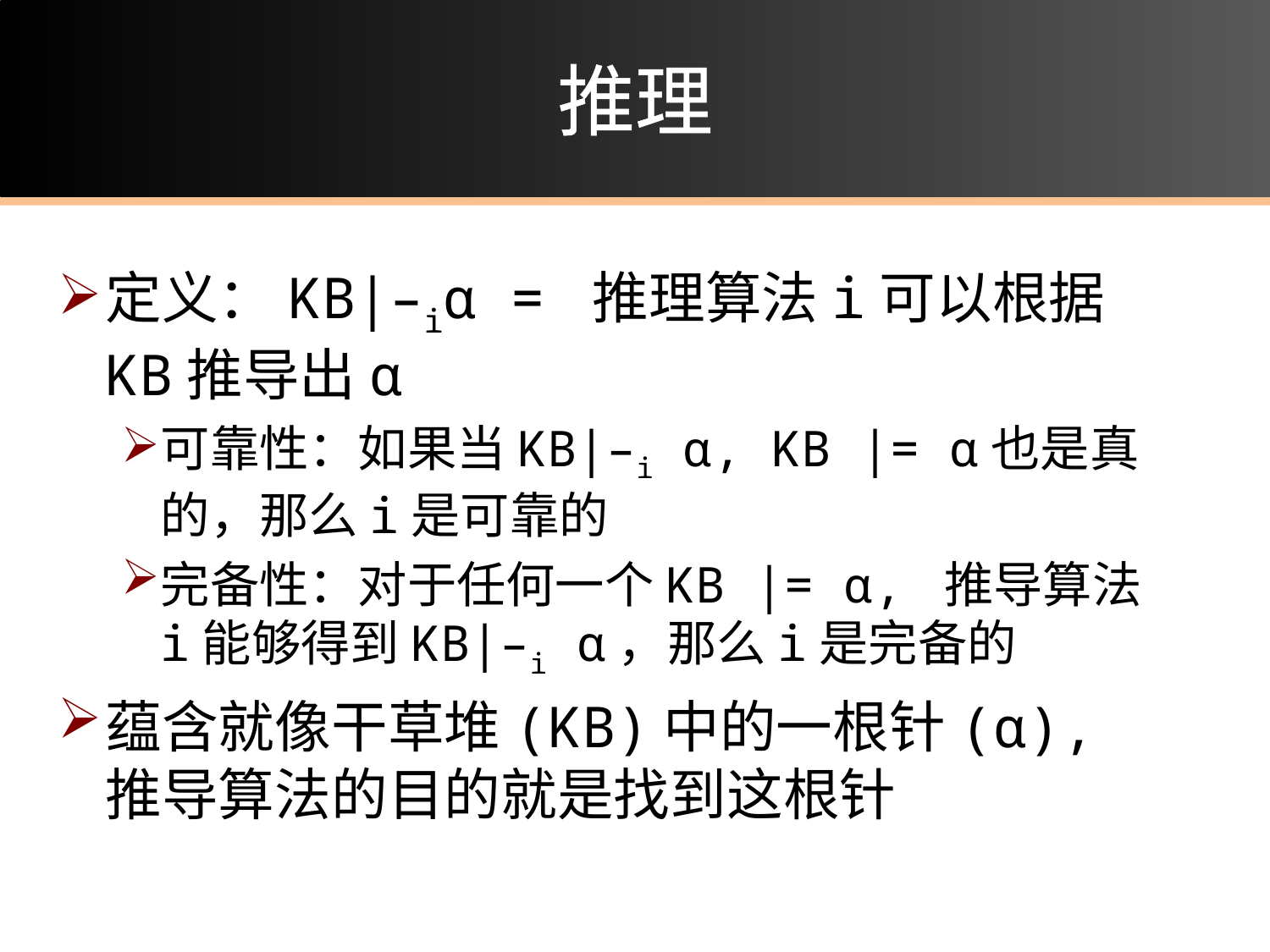

# 推理
定义：KB|–iα = 推理算法i可以根据KB推导出α
可靠性：如果当KB|–i α, KB |= α也是真的，那么i是可靠的
完备性：对于任何一个KB |= α, 推导算法i能够得到KB|–i α，那么i是完备的
蕴含就像干草堆(KB)中的一根针(α),推导算法的目的就是找到这根针